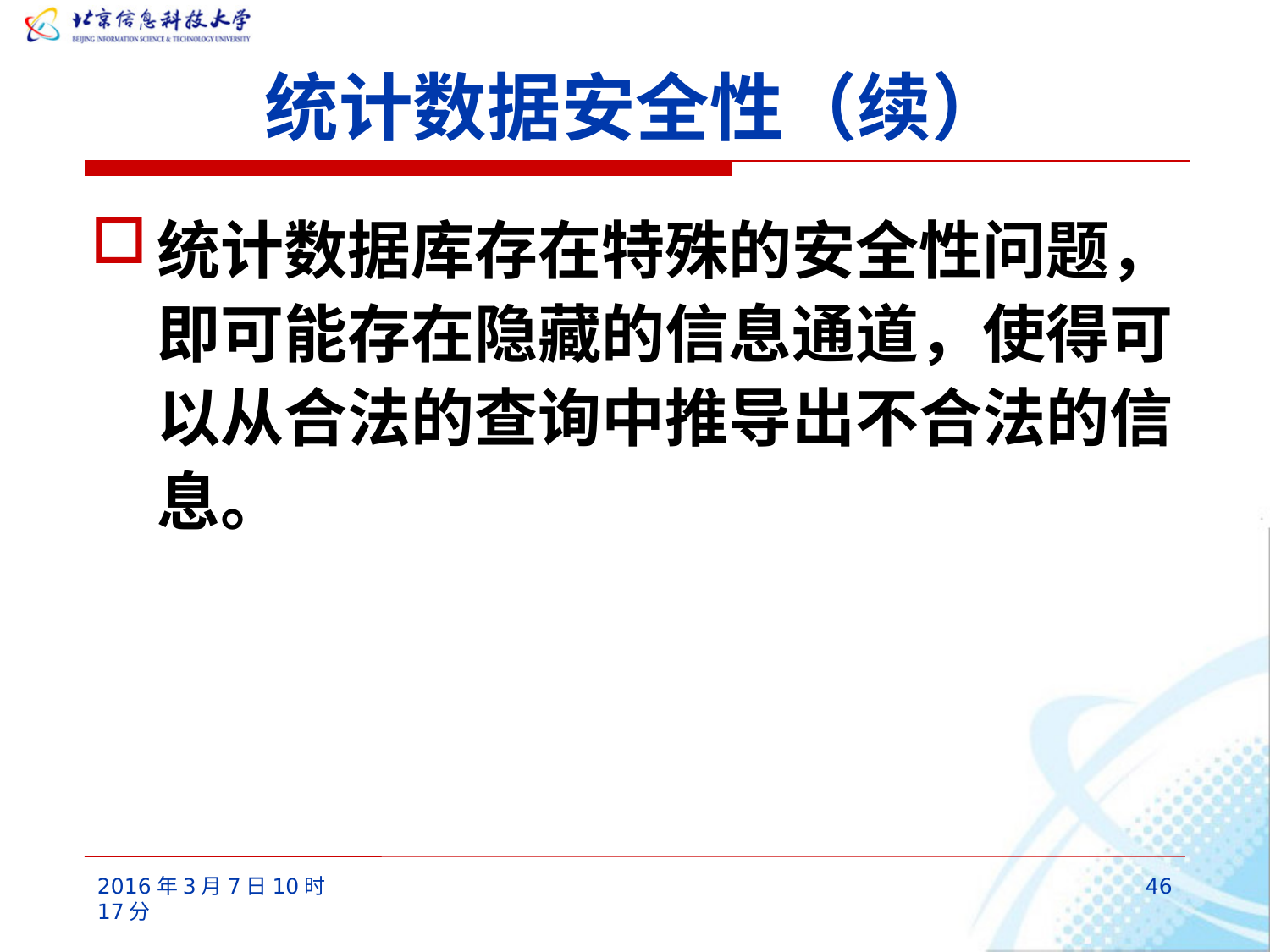

# 统计数据安全性（续）
统计数据库存在特殊的安全性问题，即可能存在隐藏的信息通道，使得可以从合法的查询中推导出不合法的信息。
2016年3月7日10时17分
46